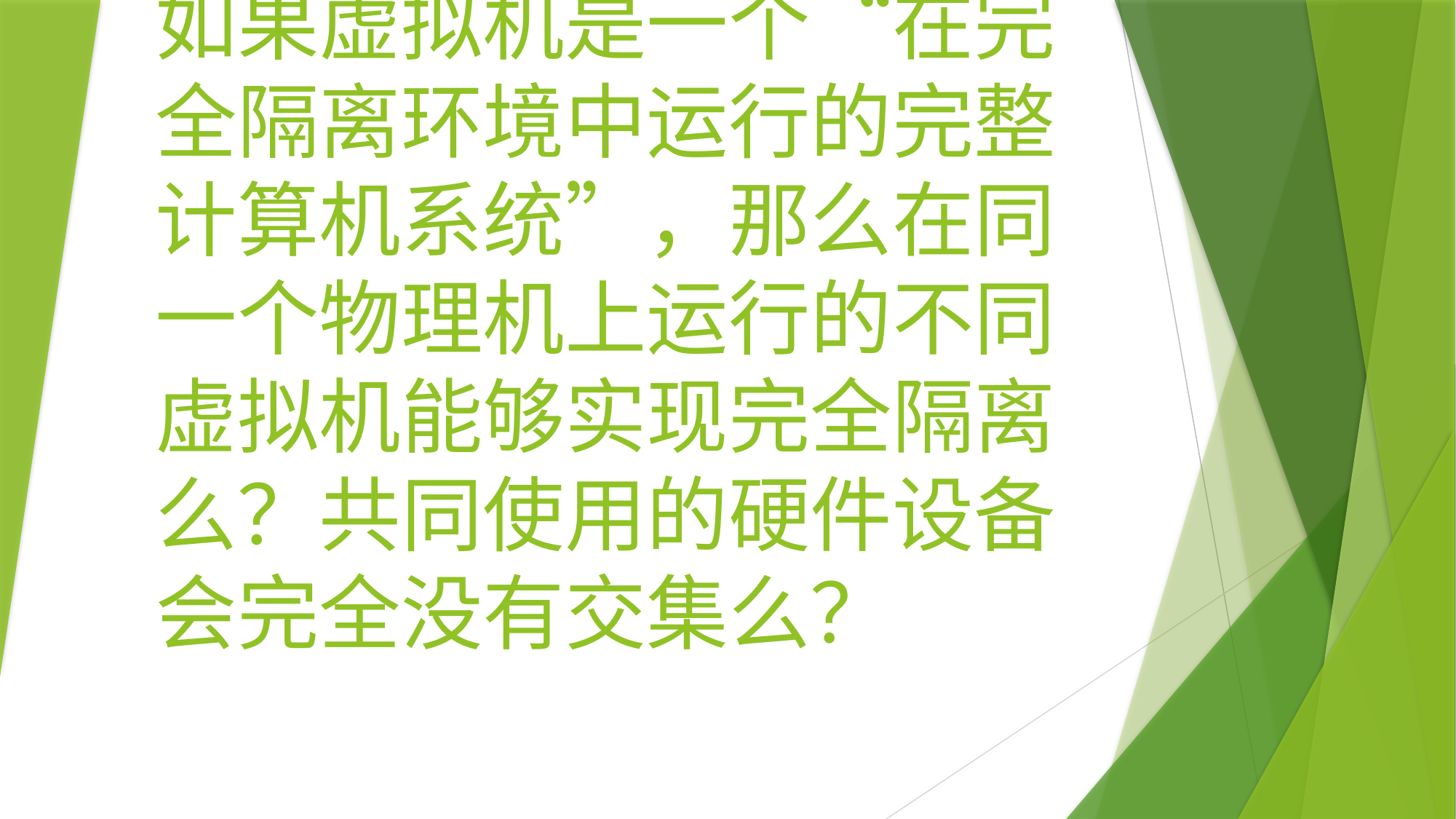

# 如果虚拟机是一个“在完全隔离环境中运行的完整计算机系统”，那么在同一个物理机上运行的不同虚拟机能够实现完全隔离么？共同使用的硬件设备会完全没有交集么？